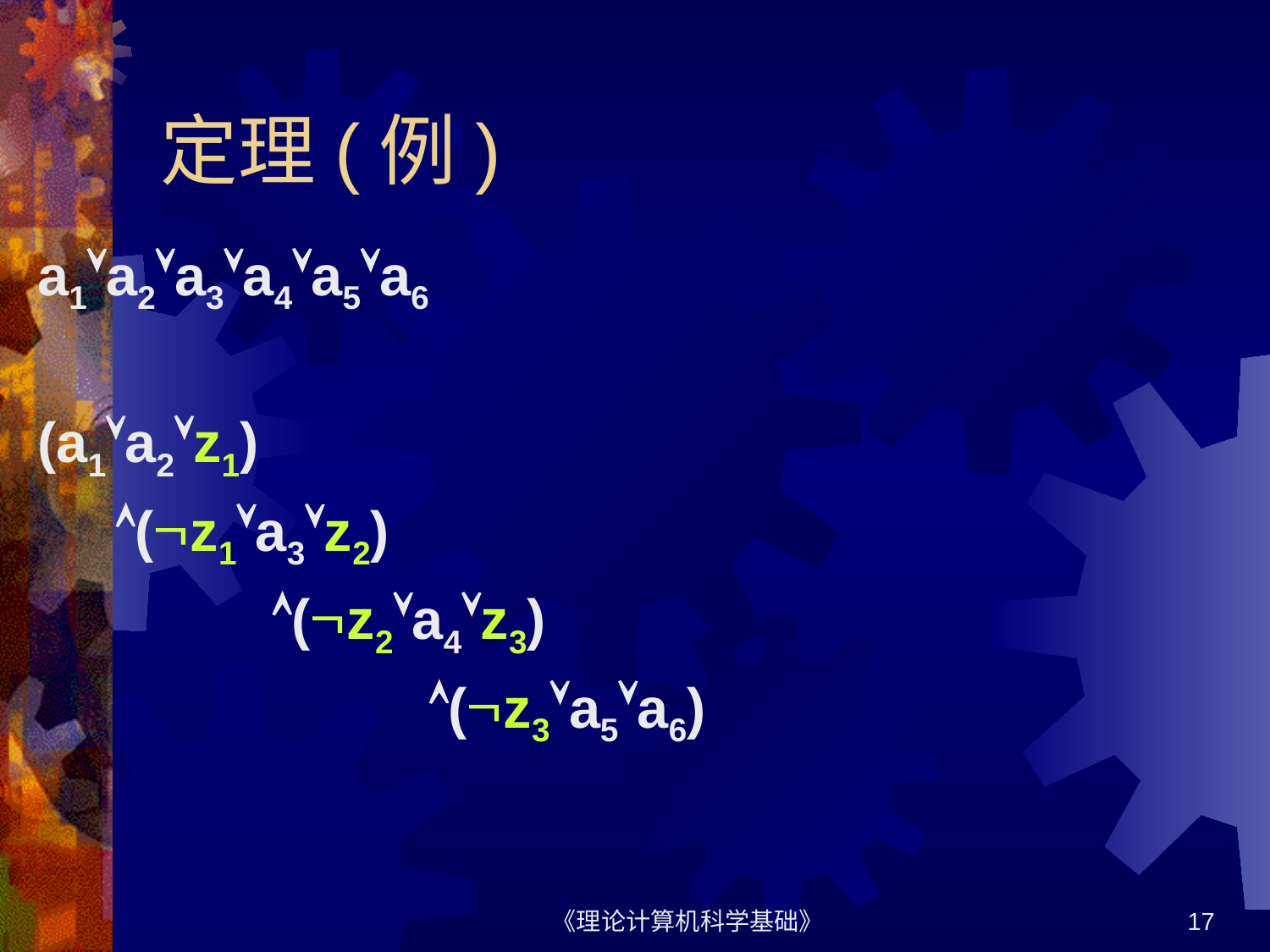

# 定理(例)
a1∨a2∨a3∨a4∨a5∨a6

(a1∨a2∨z1)
     ∧(¬z1∨a3∨z2)
               ∧(¬z2∨a4∨z3)
                         ∧(¬z3∨a5∨a6)
《理论计算机科学基础》
17